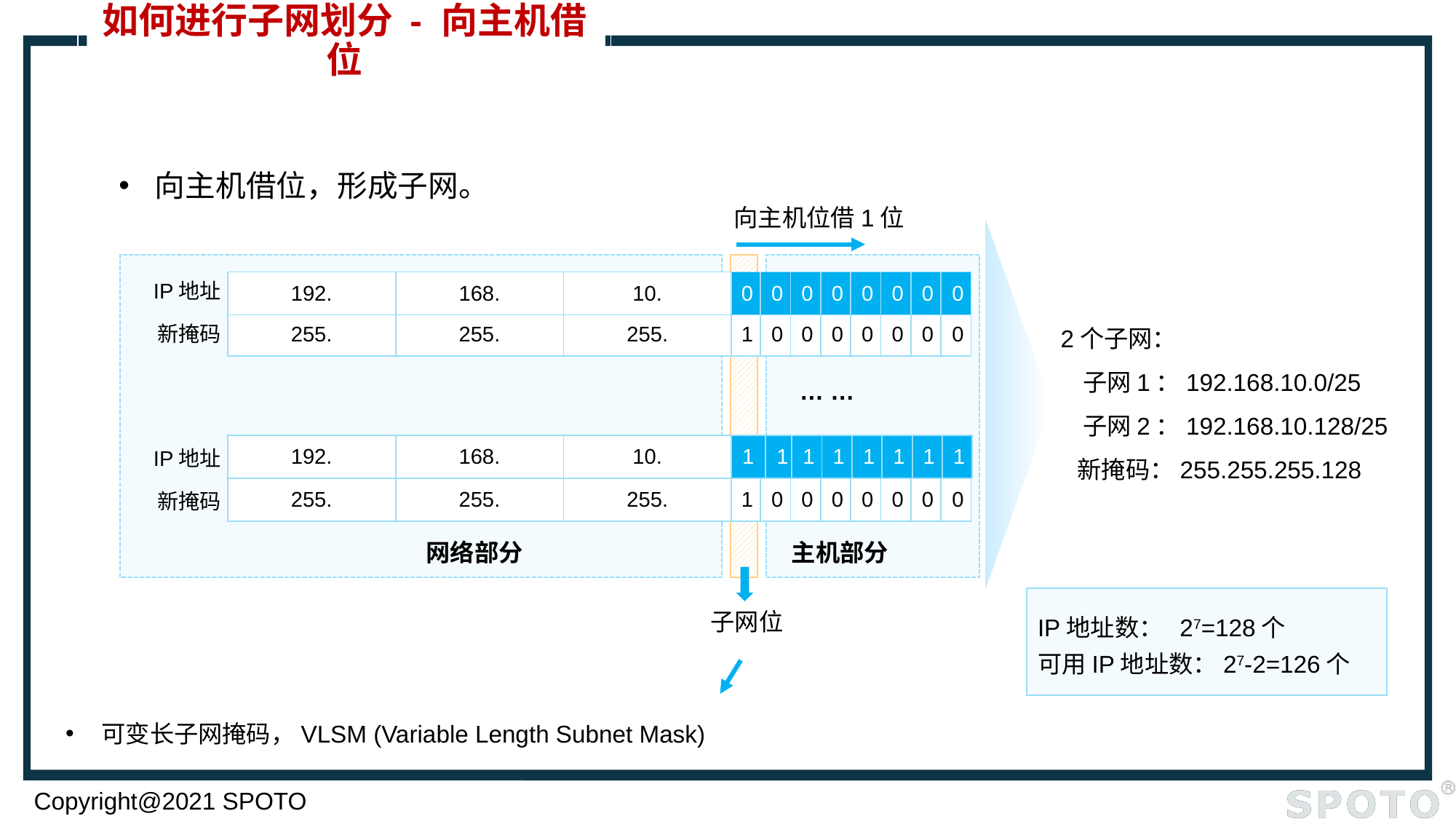

# 如何进行子网划分 - 向主机借位
向主机借位，形成子网。
向主机位借1位

IP地址
| 0 | 0 | 0 | 0 | 0 | 0 | 0 | 0 |
| --- | --- | --- | --- | --- | --- | --- | --- |
| 192. | 168. | 10. |
| --- | --- | --- |
2个子网：
   子网1：192.168.10.0/25
   子网2：192.168.10.128/25
  新掩码：255.255.255.128
| 1 | 0 | 0 | 0 | 0 | 0 | 0 | 0 |
| --- | --- | --- | --- | --- | --- | --- | --- |
| 255. | 255. | 255. |
| --- | --- | --- |
新掩码
… …

| 1 | 1 | 1 | 1 | 1 | 1 | 1 | 1 |
| --- | --- | --- | --- | --- | --- | --- | --- |
| 192. | 168. | 10. |
| --- | --- | --- |
IP地址
| 1 | 0 | 0 | 0 | 0 | 0 | 0 | 0 |
| --- | --- | --- | --- | --- | --- | --- | --- |
| 255. | 255. | 255. |
| --- | --- | --- |
新掩码
网络部分
主机部分

IP地址数：  27=128个
可用IP地址数：27-2=126个
子网位
可变长子网掩码，VLSM (Variable Length Subnet Mask)